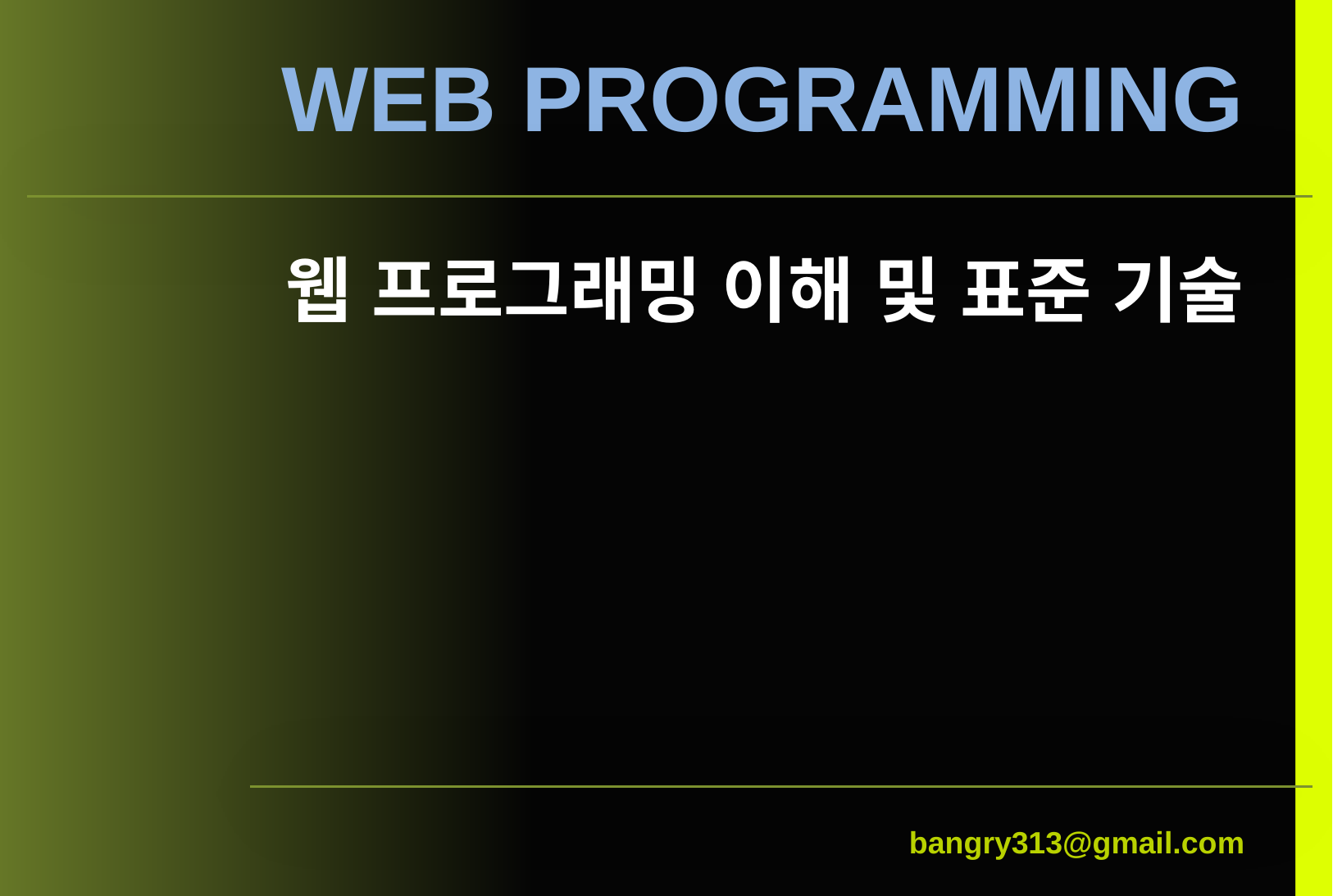

# 웹 프로그래밍 이해 및 표준 기술